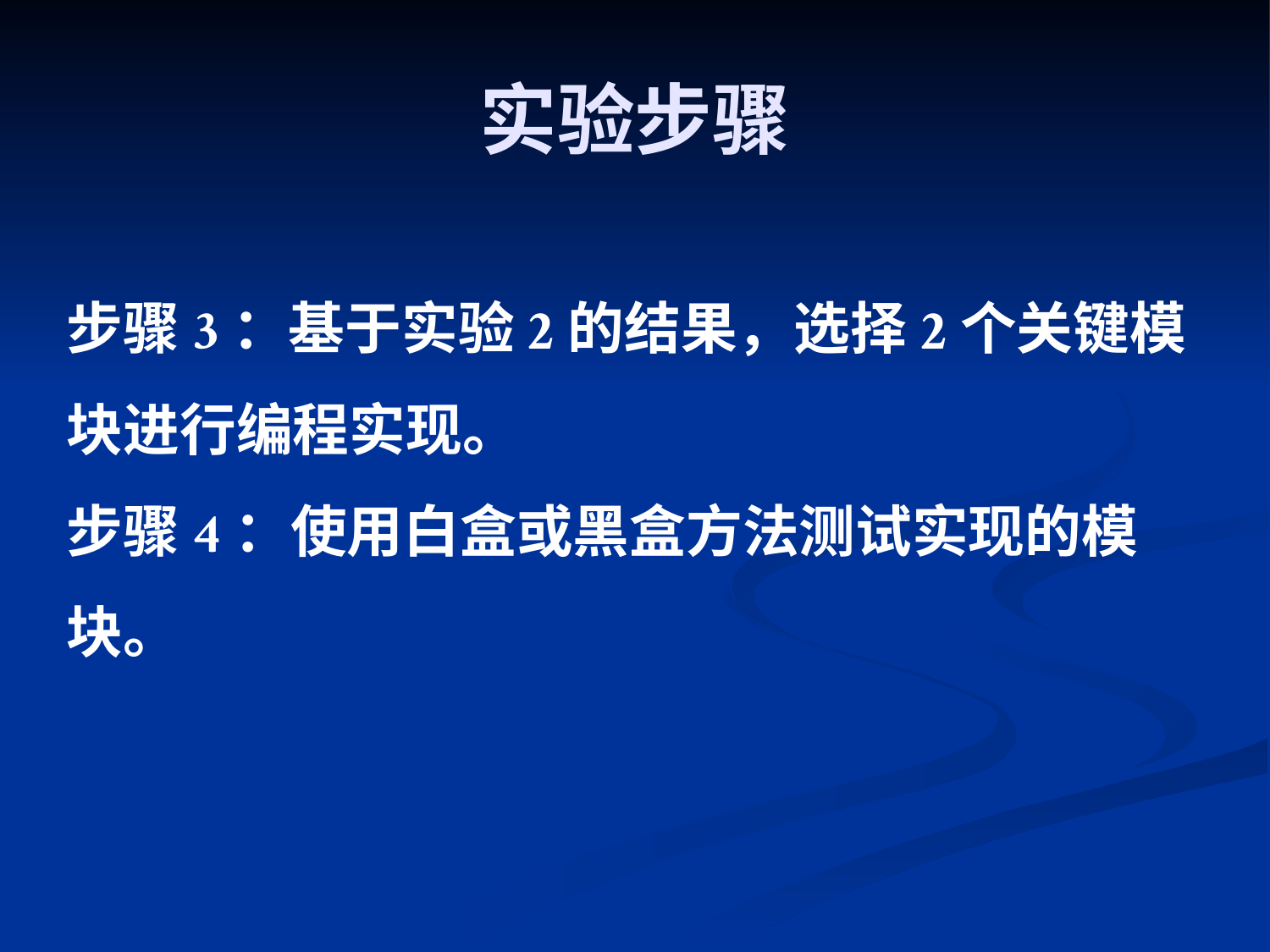

# 实验步骤
步骤3：基于实验2的结果，选择2个关键模块进行编程实现。
步骤4：使用白盒或黑盒方法测试实现的模块。